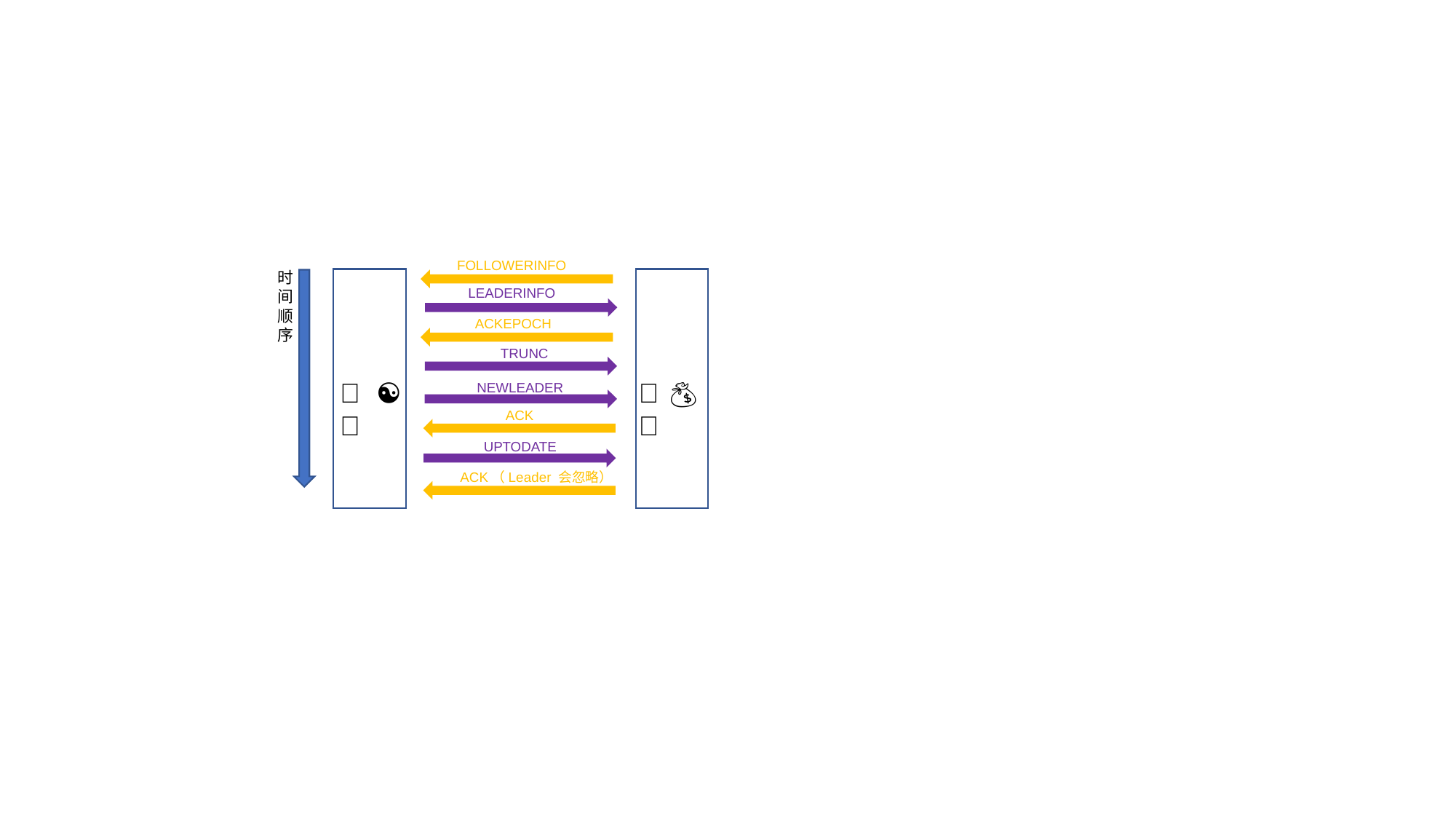

FOLLOWERINFO
时
间
顺
序

LEADERINFO

ACKEPOCH

TRUNC

🐎
☯️
🐎
💰
NEWLEADER

ACK

UPTODATE

ACK（Leader 会忽略）